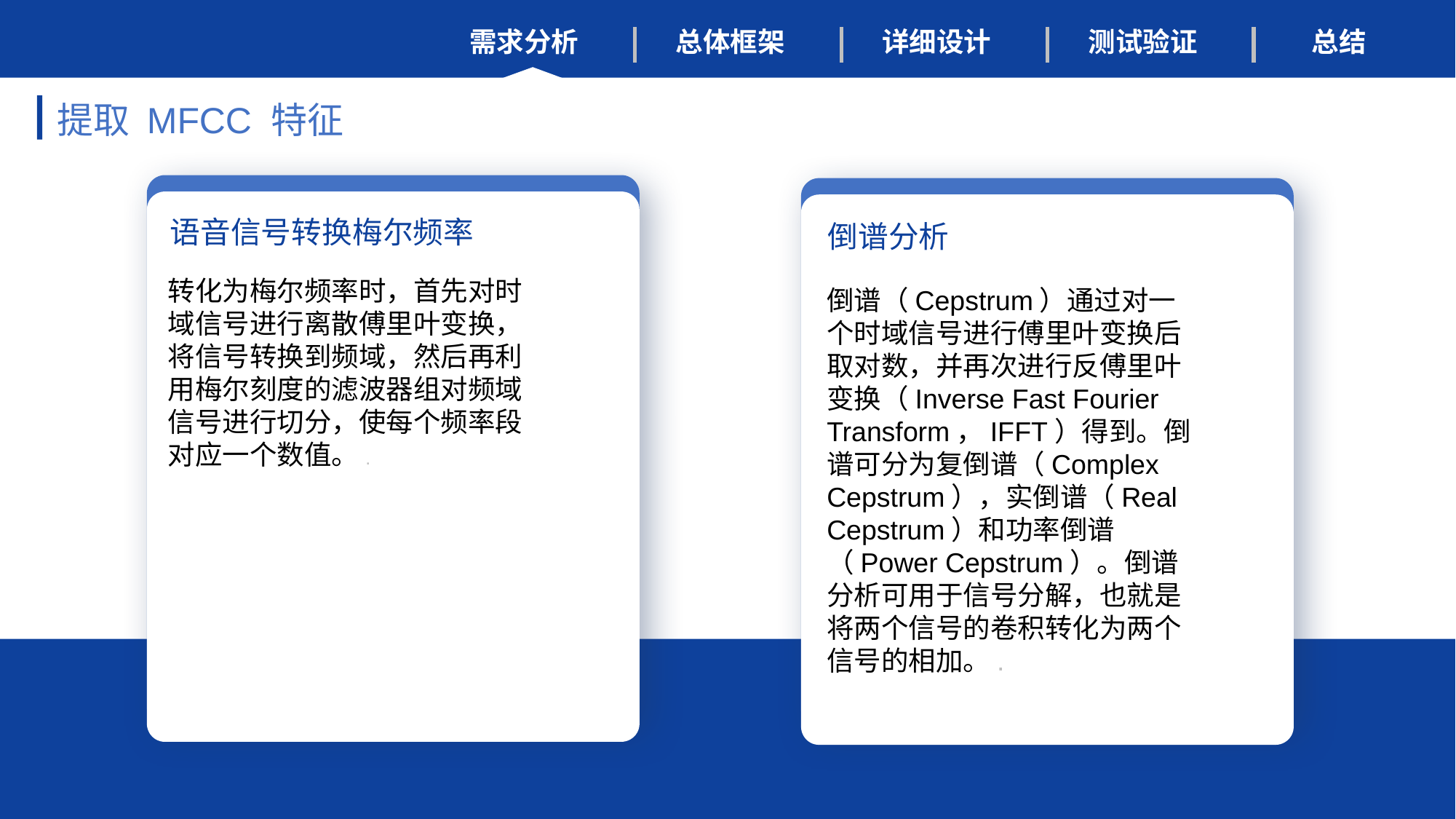

需求分析
总体框架
详细设计
测试验证
  总结

提取 MFCC 特征

### Chart

| Category |
|---|
语音信号转换梅尔频率
倒谱分析
国内研究
转化为梅尔频率时，首先对时域信号进行离散傅里叶变换，将信号转换到频域，然后再利用梅尔刻度的滤波器组对频域信号进行切分，使每个频率段对应一个数值。.
倒谱（Cepstrum）通过对一个时域信号进行傅里叶变换后取对数，并再次进行反傅里叶变换（Inverse Fast Fourier Transform，IFFT）得到。倒谱可分为复倒谱（Complex Cepstrum），实倒谱（Real Cepstrum）和功率倒谱（Power Cepstrum）。倒谱分析可用于信号分解，也就是将两个信号的卷积转化为两个信号的相加。.